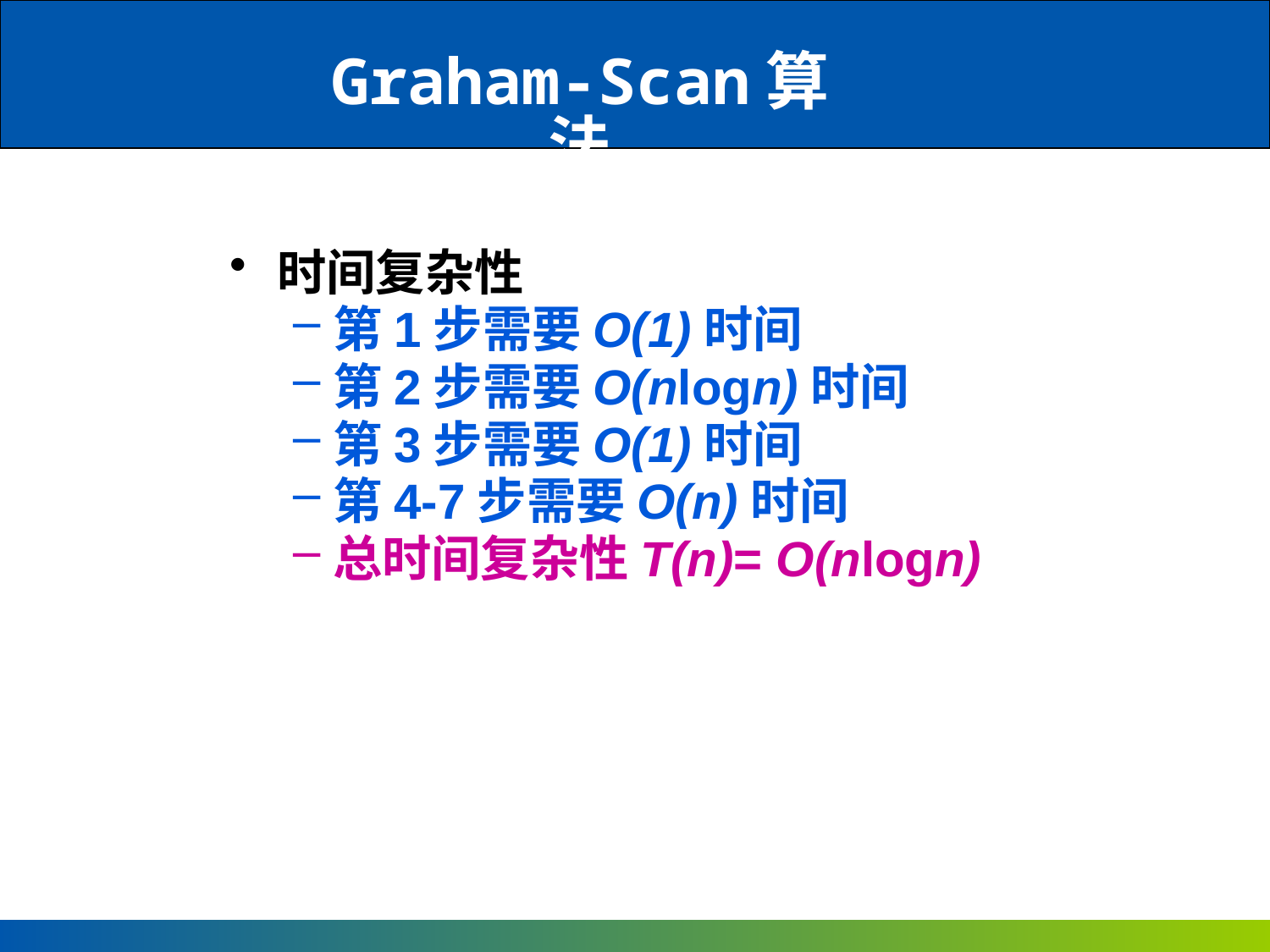

Graham-Scan算法
时间复杂性
第1步需要O(1)时间
第2步需要O(nlogn)时间
第3步需要O(1)时间
第4-7步需要O(n)时间
总时间复杂性T(n)= O(nlogn)